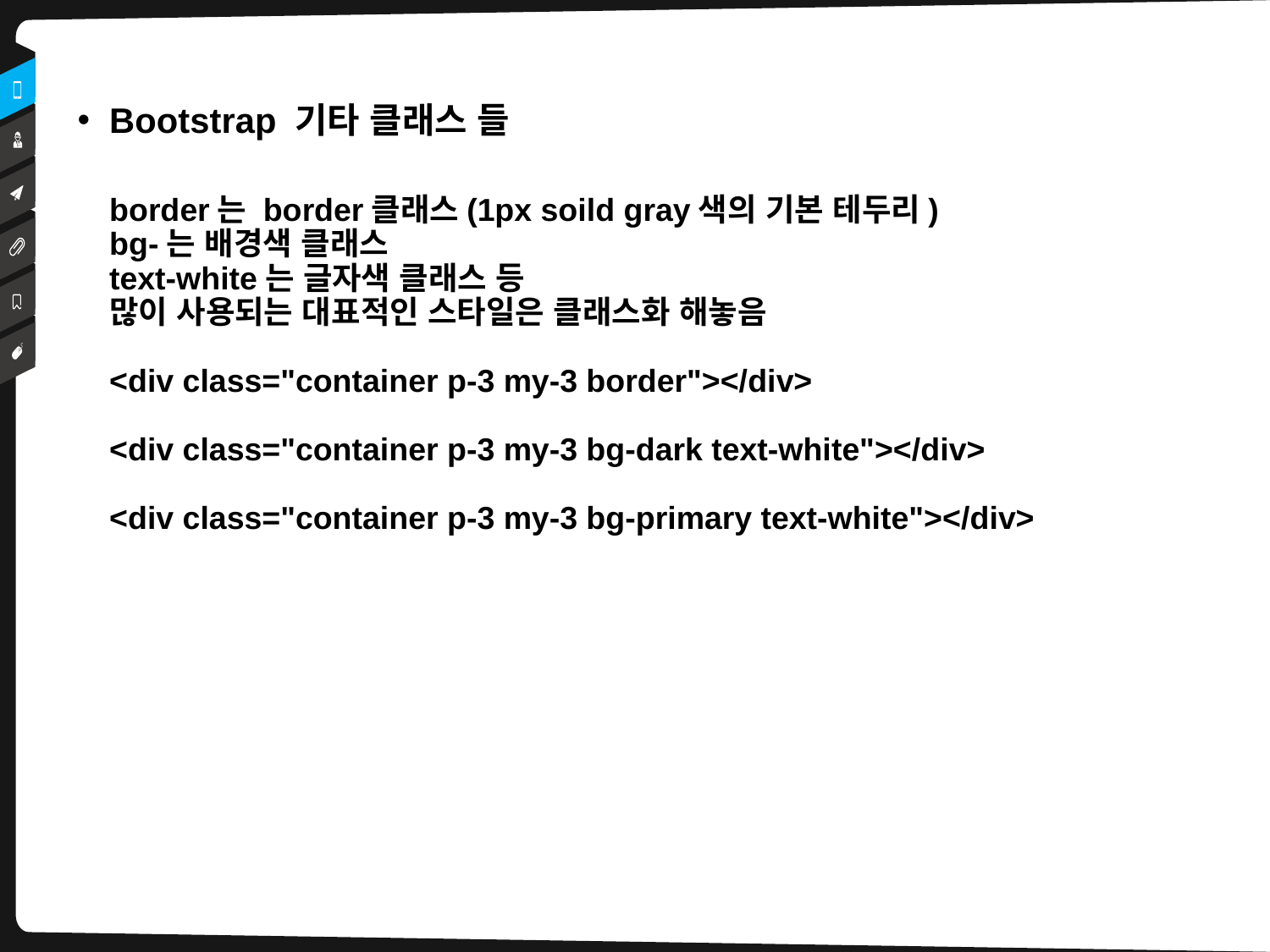

Bootstrap 기타 클래스 들
border는 border클래스(1px soild gray색의 기본 테두리)
bg-는 배경색 클래스
text-white는 글자색 클래스 등
많이 사용되는 대표적인 스타일은 클래스화 해놓음
<div class="container p-3 my-3 border"></div>
<div class="container p-3 my-3 bg-dark text-white"></div>
<div class="container p-3 my-3 bg-primary text-white"></div>